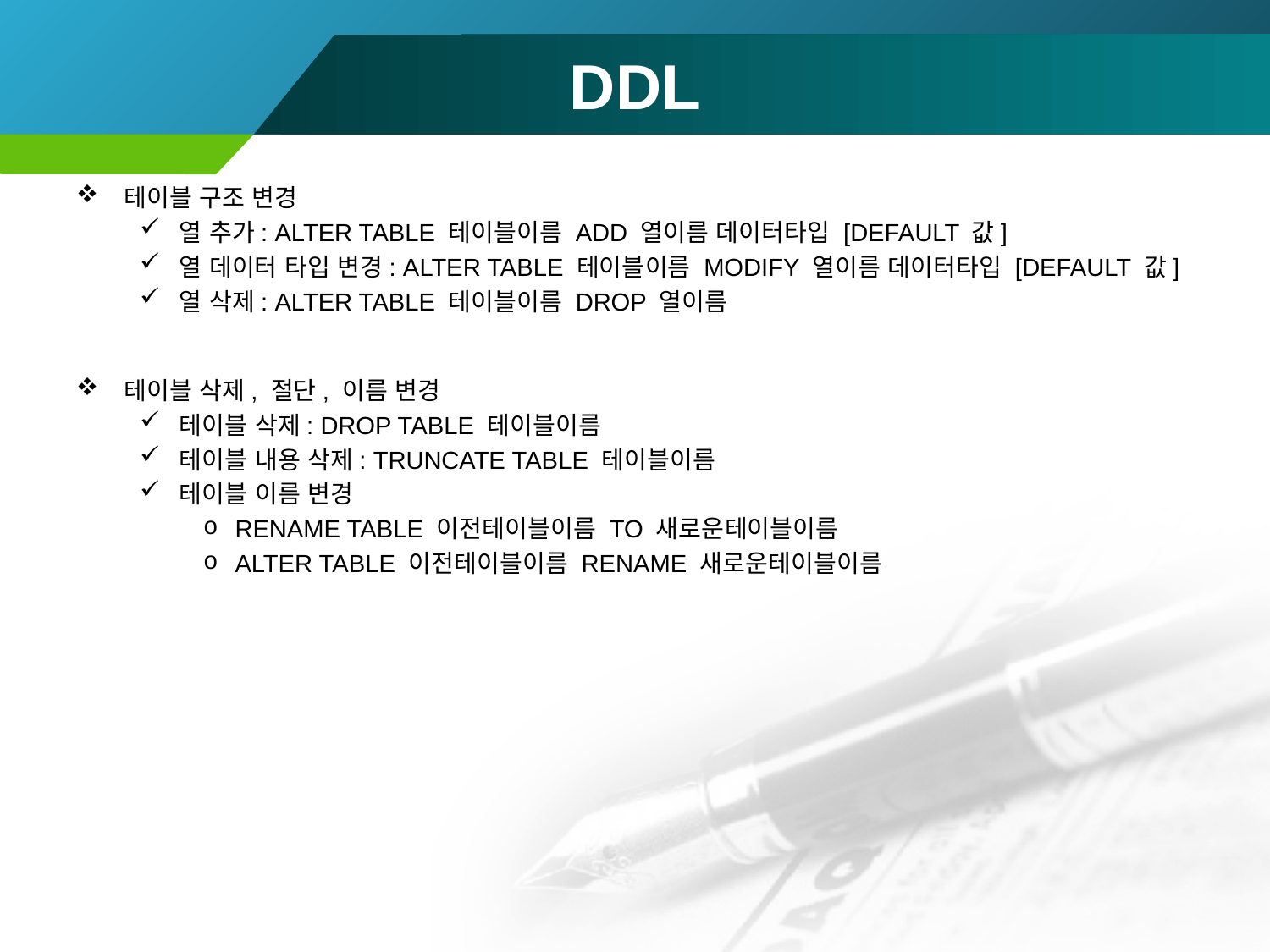

# DDL
테이블 구조 변경
열 추가: ALTER TABLE 테이블이름 ADD 열이름 데이터타입 [DEFAULT 값]
열 데이터 타입 변경: ALTER TABLE 테이블이름 MODIFY 열이름 데이터타입 [DEFAULT 값]
열 삭제: ALTER TABLE 테이블이름 DROP 열이름

테이블 삭제, 절단, 이름 변경
테이블 삭제: DROP TABLE 테이블이름
테이블 내용 삭제: TRUNCATE TABLE 테이블이름
테이블 이름 변경
RENAME TABLE 이전테이블이름 TO 새로운테이블이름
ALTER TABLE 이전테이블이름 RENAME 새로운테이블이름